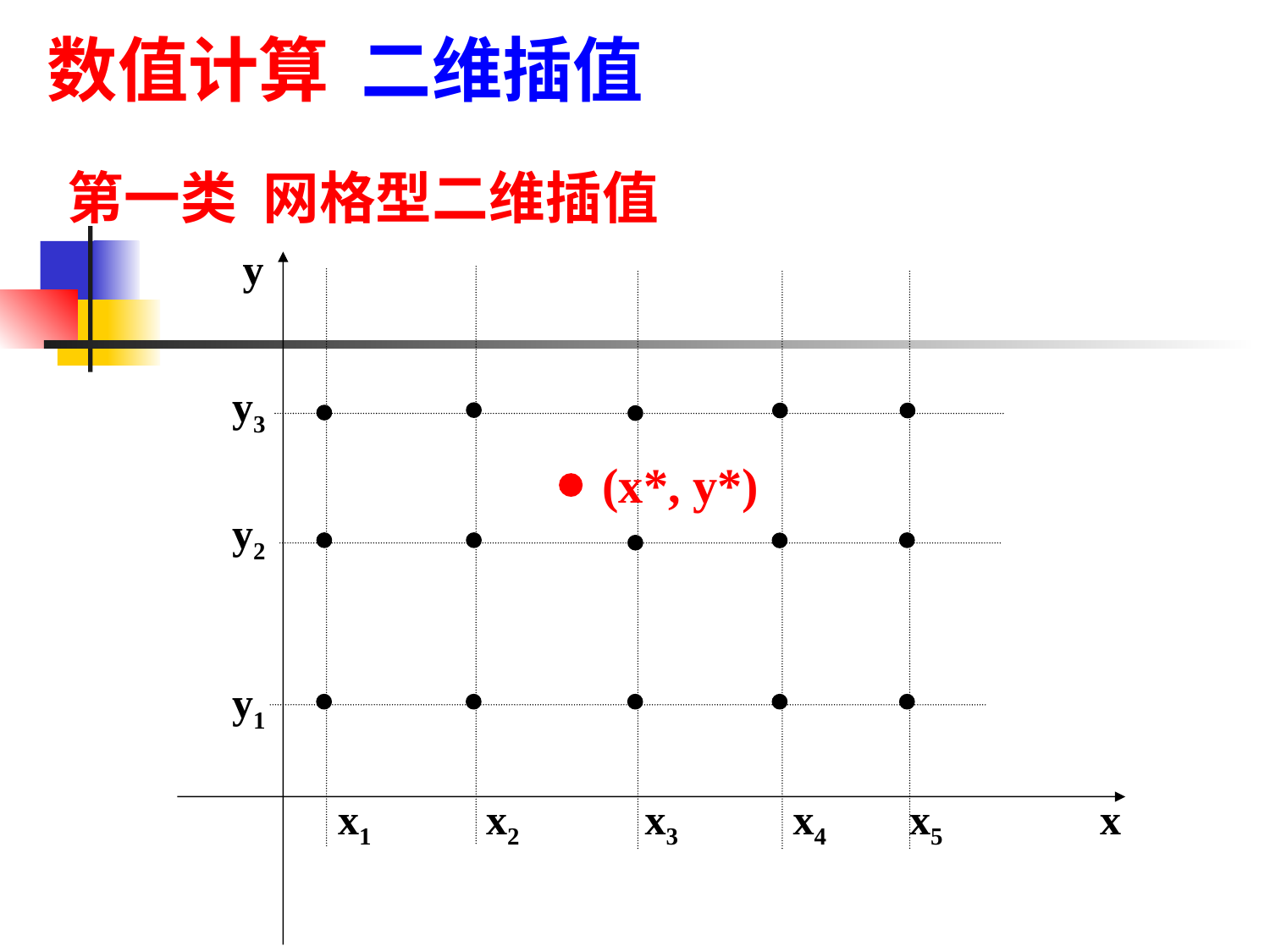

数值计算  二维插值
第一类  网格型二维插值
y

y3
•
•
•
•
•

y2
•
•
•
•
•

•
•
•
•
•
y1

x1
x2
x3
x4
x5
x

•
(x*, y*)
34